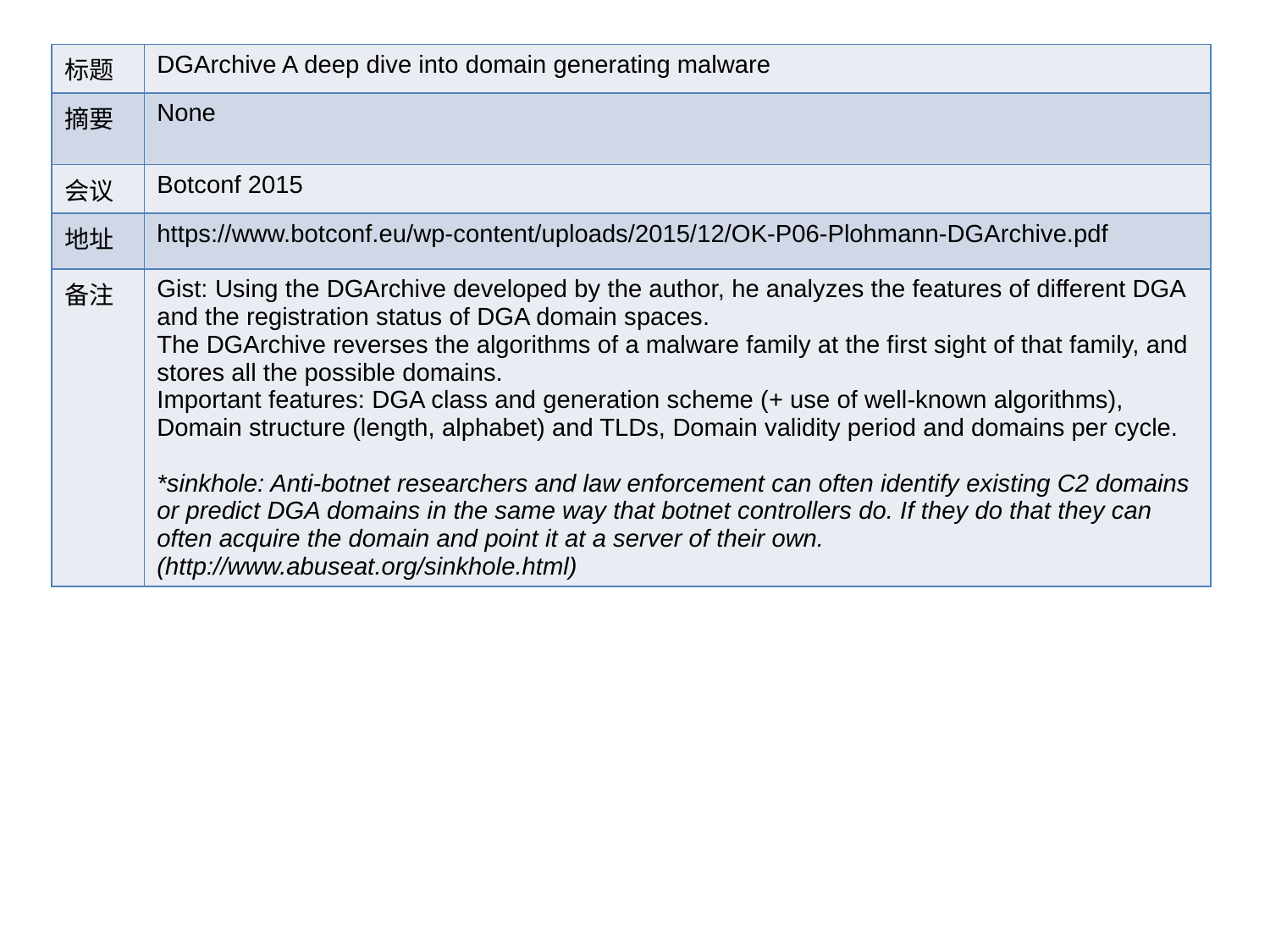

| 标题 | DGArchive A deep dive into domain generating malware |
| --- | --- |
| 摘要 | None |
| 会议 | Botconf 2015 |
| 地址 | https://www.botconf.eu/wp-content/uploads/2015/12/OK-P06-Plohmann-DGArchive.pdf |
| 备注 | Gist: Using the DGArchive developed by the author, he analyzes the features of different DGA and the registration status of DGA domain spaces. The DGArchive reverses the algorithms of a malware family at the first sight of that family, and stores all the possible domains. Important features: DGA class and generation scheme (+ use of well-known algorithms), Domain structure (length, alphabet) and TLDs, Domain validity period and domains per cycle. \*sinkhole: Anti-botnet researchers and law enforcement can often identify existing C2 domains or predict DGA domains in the same way that botnet controllers do. If they do that they can often acquire the domain and point it at a server of their own. (http://www.abuseat.org/sinkhole.html) |